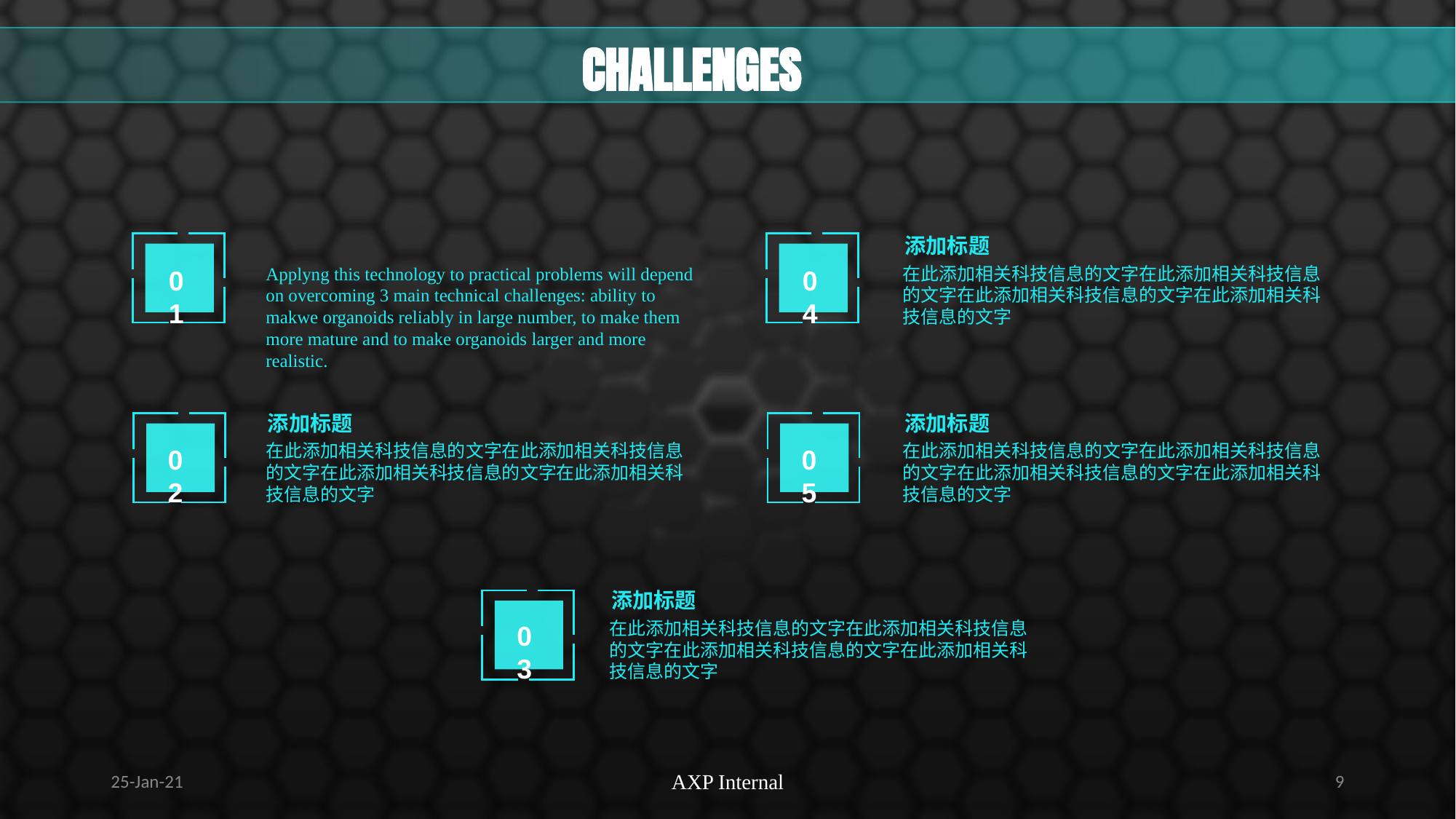

CHALLENGES
添加标题
在此添加相关科技信息的文字在此添加相关科技信息的文字在此添加相关科技信息的文字在此添加相关科技信息的文字

01

04
Applyng this technology to practical problems will depend on overcoming 3 main technical challenges: ability to makwe organoids reliably in large number, to make them more mature and to make organoids larger and more realistic.
添加标题
在此添加相关科技信息的文字在此添加相关科技信息的文字在此添加相关科技信息的文字在此添加相关科技信息的文字
添加标题
在此添加相关科技信息的文字在此添加相关科技信息的文字在此添加相关科技信息的文字在此添加相关科技信息的文字

02

05
添加标题
在此添加相关科技信息的文字在此添加相关科技信息的文字在此添加相关科技信息的文字在此添加相关科技信息的文字

03
25-Jan-21
AXP Internal
9